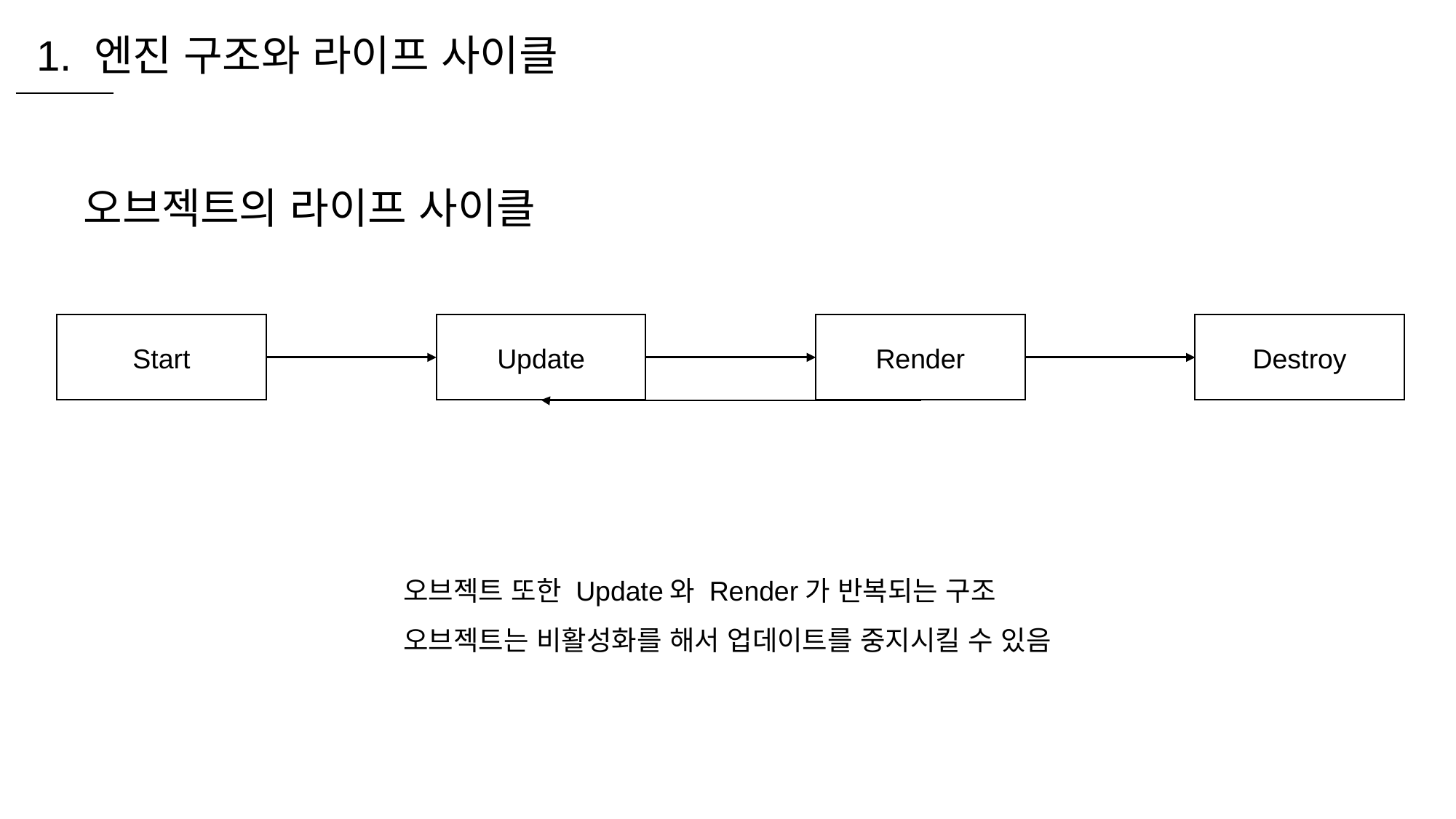

1. 엔진 구조와 라이프 사이클
오브젝트의 라이프 사이클
Start
Update
Render
Destroy
오브젝트 또한 Update와 Render가 반복되는 구조
오브젝트는 비활성화를 해서 업데이트를 중지시킬 수 있음